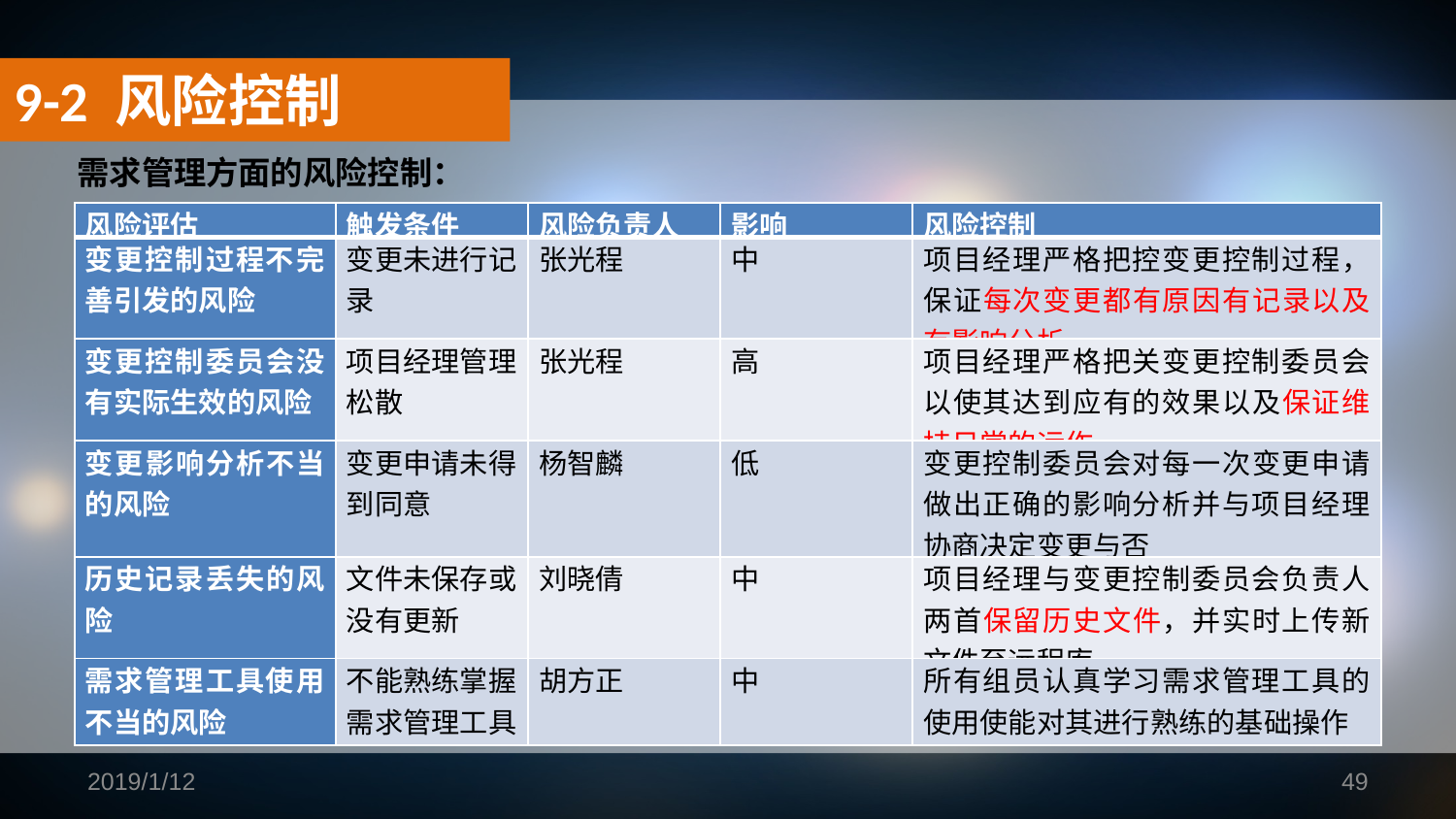

9-2 风险控制

需求管理方面的风险控制：
| 风险评估 | 触发条件 | 风险负责人 | 影响 | 风险控制 |
| --- | --- | --- | --- | --- |
| 变更控制过程不完善引发的风险 | 变更未进行记录 | 张光程 | 中 | 项目经理严格把控变更控制过程，保证每次变更都有原因有记录以及有影响分析 |
| 变更控制委员会没有实际生效的风险 | 项目经理管理松散 | 张光程 | 高 | 项目经理严格把关变更控制委员会以使其达到应有的效果以及保证维持日常的运作 |
| 变更影响分析不当的风险 | 变更申请未得到同意 | 杨智麟 | 低 | 变更控制委员会对每一次变更申请做出正确的影响分析并与项目经理协商决定变更与否 |
| 历史记录丢失的风险 | 文件未保存或没有更新 | 刘晓倩 | 中 | 项目经理与变更控制委员会负责人两首保留历史文件，并实时上传新文件至远程库 |
| 需求管理工具使用不当的风险 | 不能熟练掌握需求管理工具 | 胡方正 | 中 | 所有组员认真学习需求管理工具的使用使能对其进行熟练的基础操作 |
2019/1/12
49